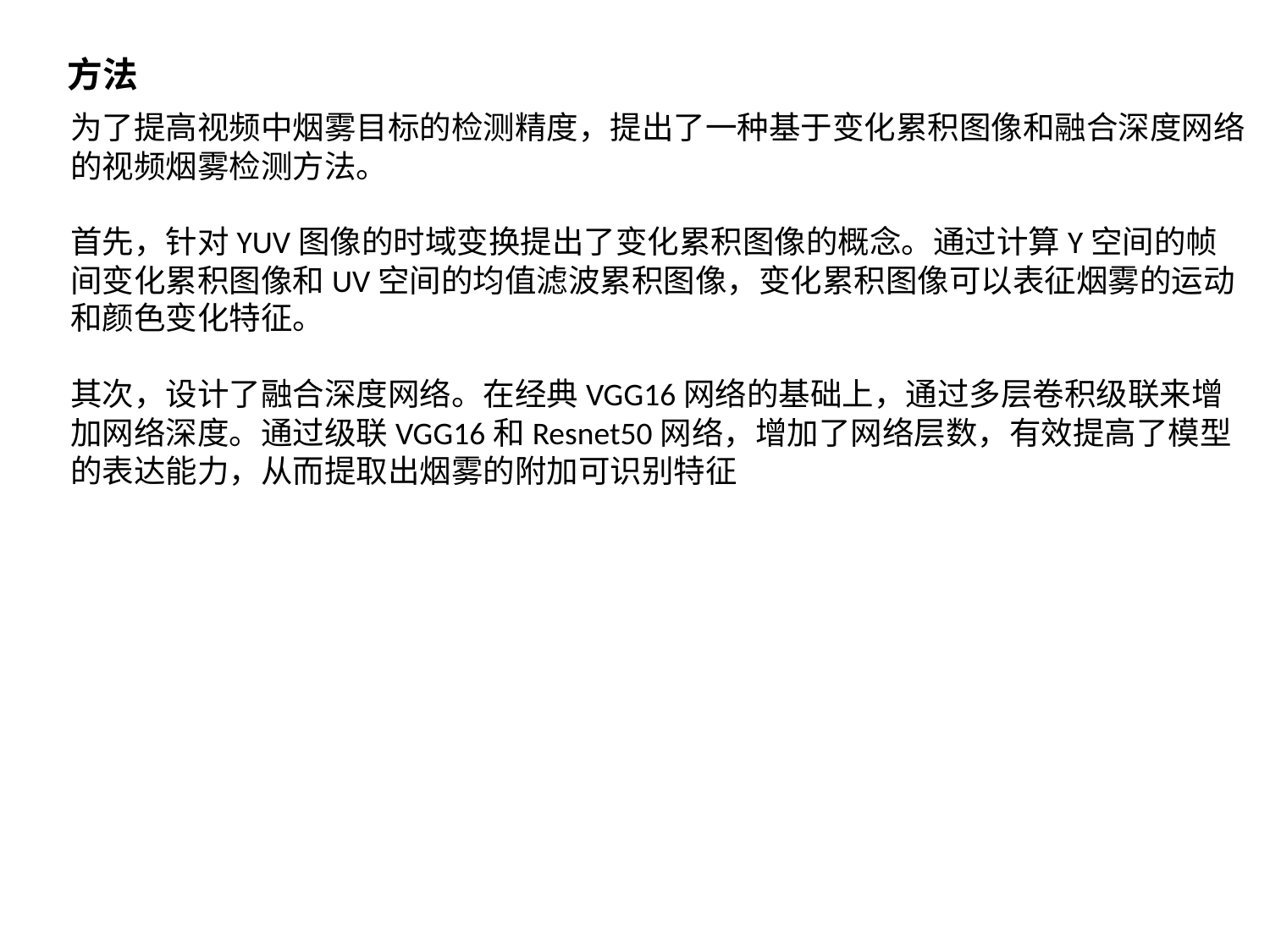

方法
为了提高视频中烟雾目标的检测精度，提出了一种基于变化累积图像和融合深度网络的视频烟雾检测方法。

首先，针对YUV图像的时域变换提出了变化累积图像的概念。通过计算Y空间的帧间变化累积图像和UV空间的均值滤波累积图像，变化累积图像可以表征烟雾的运动和颜色变化特征。

其次，设计了融合深度网络。在经典VGG16网络的基础上，通过多层卷积级联来增加网络深度。通过级联VGG16和Resnet50网络，增加了网络层数，有效提高了模型的表达能力，从而提取出烟雾的附加可识别特征